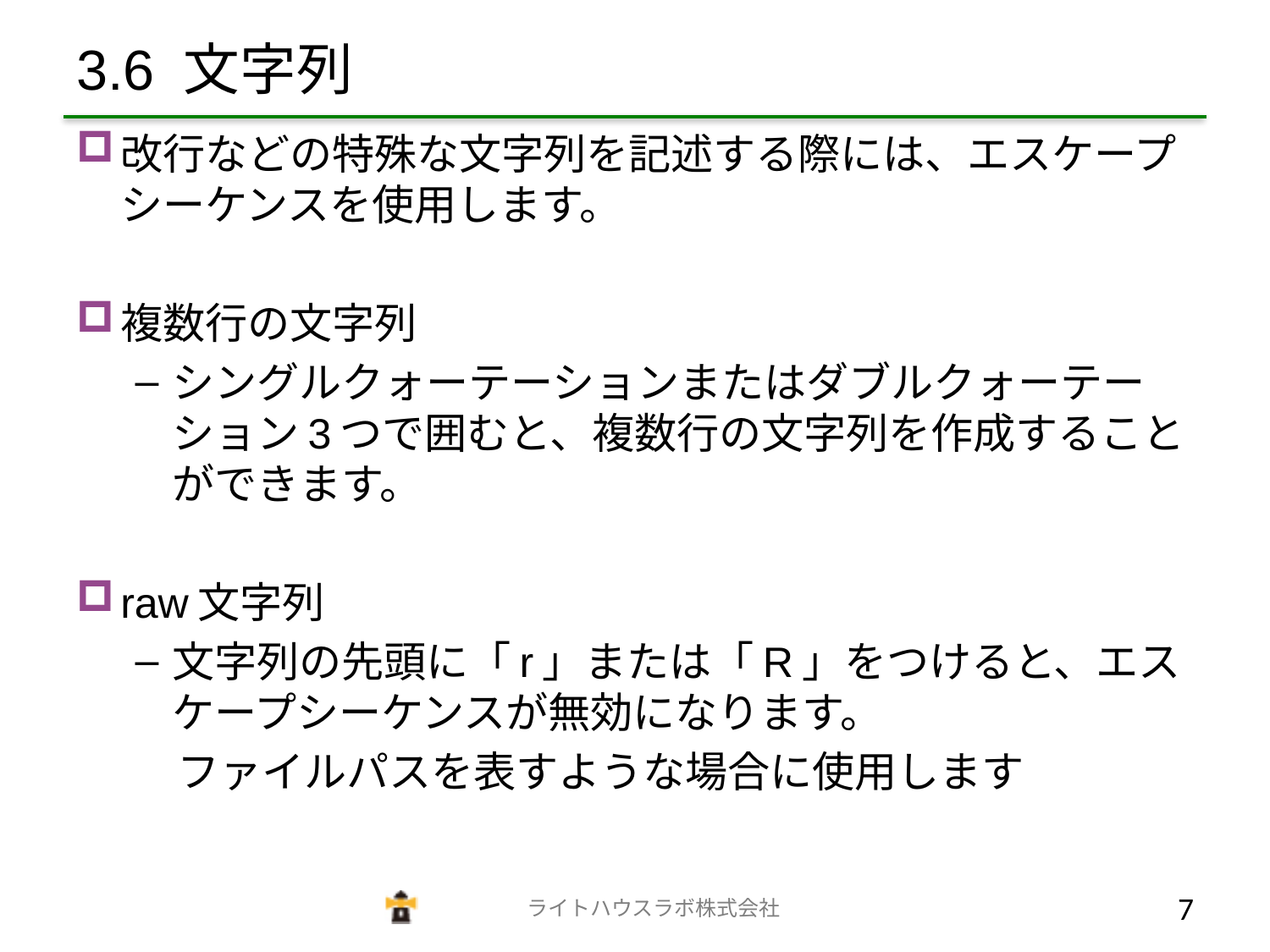

# 3.6 文字列
改行などの特殊な文字列を記述する際には、エスケープシーケンスを使用します。

複数行の文字列
シングルクォーテーションまたはダブルクォーテーション3つで囲むと、複数行の文字列を作成することができます。

raw文字列
文字列の先頭に「r」または「R」をつけると、エスケープシーケンスが無効になります。
　ファイルパスを表すような場合に使用します
　　　　　　　　　　　　　ライトハウスラボ株式会社
7